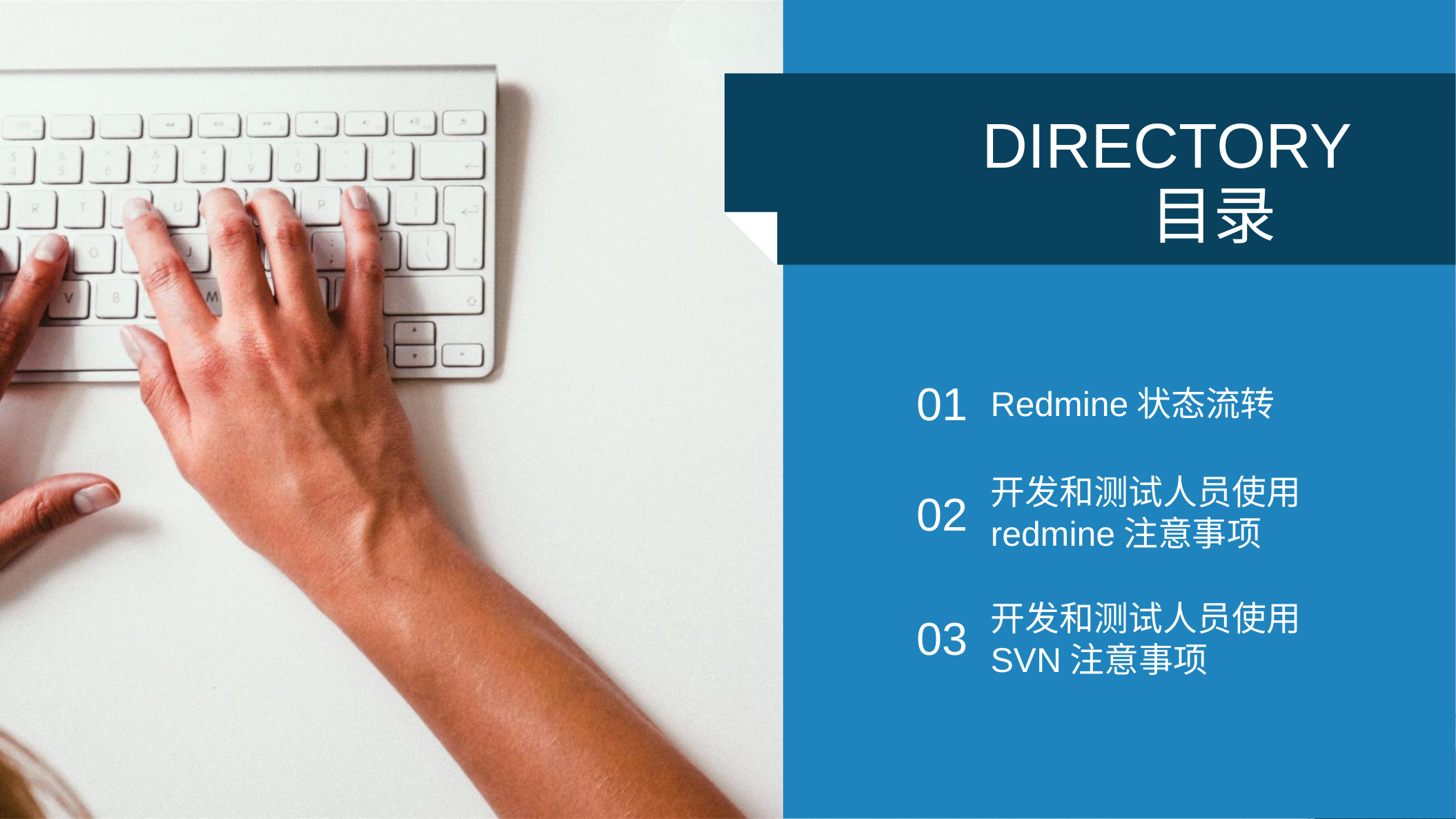

DIRECTORY
目录
01
Redmine状态流转

开发和测试人员使用redmine注意事项
02
开发和测试人员使用SVN注意事项
03